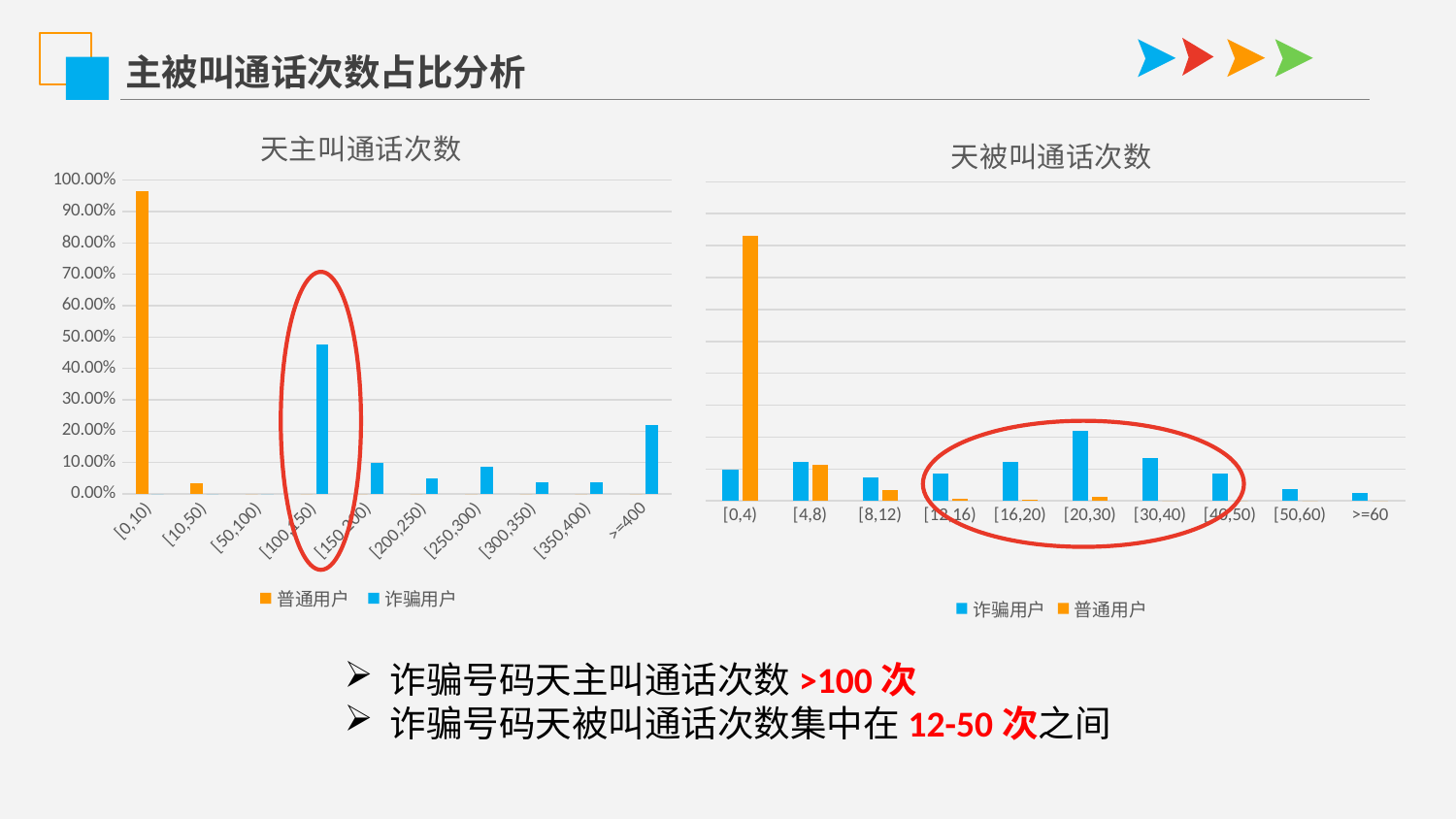

主被叫通话次数占比分析

### Chart: 天主叫通话次数

| Category | 普通用户 | 诈骗用户 |
|---|---|---|
| [0,10) | 0.9645491803278688 | 0.0 |
| [10,50) | 0.03545081967213115 | 0.0 |
| [50,100) | 0.0 | 0.0 |
| [100,150) | 0.0 | 0.47560975609756095 |
| [150,200) | 0.0 | 0.0975609756097561 |
| [200,250) | 0.0 | 0.04878048780487805 |
| [250,300) | 0.0 | 0.08536585365853659 |
| [300,350) | 0.0 | 0.036585365853658534 |
| [350,400) | 0.0 | 0.036585365853658534 |
| >=400 | 0.0 | 0.21951219512195122 |

### Chart: 天被叫通话次数

| Category | 诈骗用户 | 普通用户 |
|---|---|---|
| [0,4) | 0.0975609756097561 | 0.8294573643410853 |
| [4,8) | 0.12195121951219512 | 0.11317829457364341 |
| [8,12) | 0.07317073170731707 | 0.034108527131782945 |
| [12,16) | 0.08536585365853659 | 0.007751937984496124 |
| [16,20) | 0.12195121951219512 | 0.0031007751937984496 |
| [20,30) | 0.21951219512195122 | 0.012403100775193798 |
| [30,40) | 0.13414634146341464 | 0.0 |
| [40,50) | 0.08536585365853659 | 0.0 |
| [50,60) | 0.036585365853658534 | 0.0 |
| >=60 | 0.024390243902439025 | 0.0 |

诈骗号码天主叫通话次数>100次
诈骗号码天被叫通话次数集中在12-50次之间